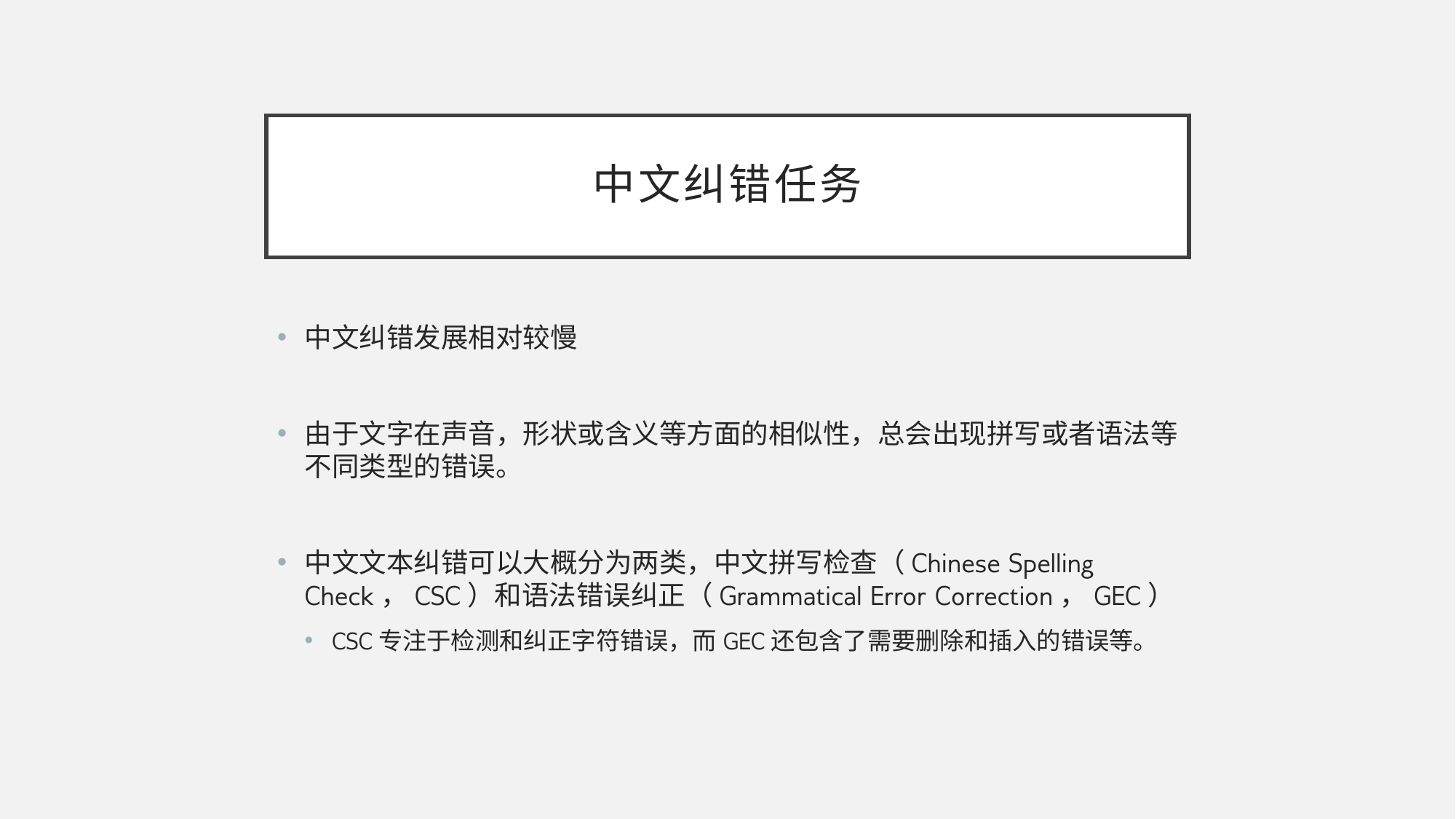

# 中文纠错任务
中文纠错发展相对较慢

由于文字在声音，形状或含义等方面的相似性，总会出现拼写或者语法等不同类型的错误。

中文文本纠错可以大概分为两类，中文拼写检查（Chinese Spelling Check，CSC）和语法错误纠正（Grammatical Error Correction，GEC）
CSC专注于检测和纠正字符错误，而GEC还包含了需要删除和插入的错误等。